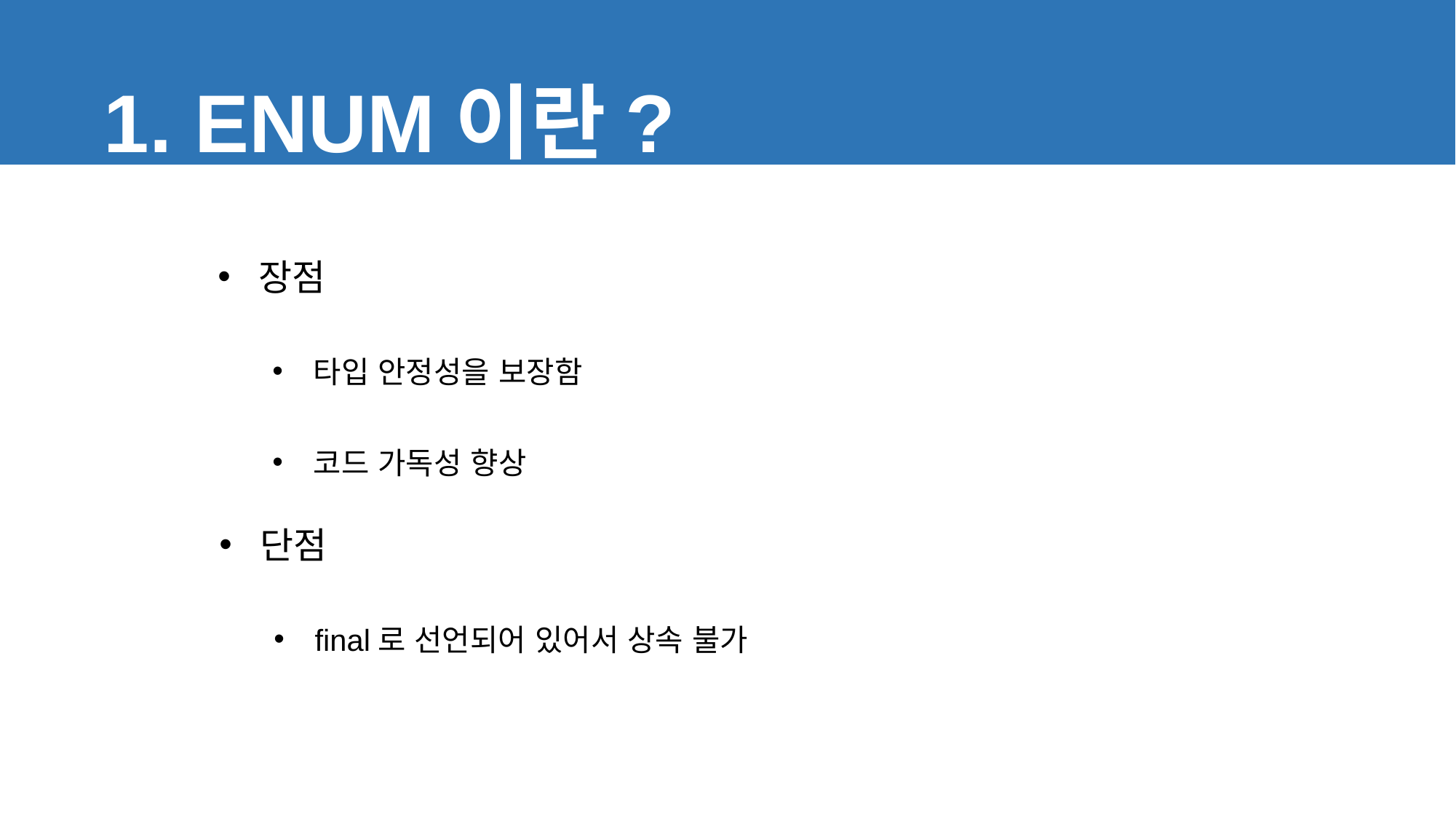

1. ENUM이란?
장점
타입 안정성을 보장함
코드 가독성 향상
단점
final로 선언되어 있어서 상속 불가